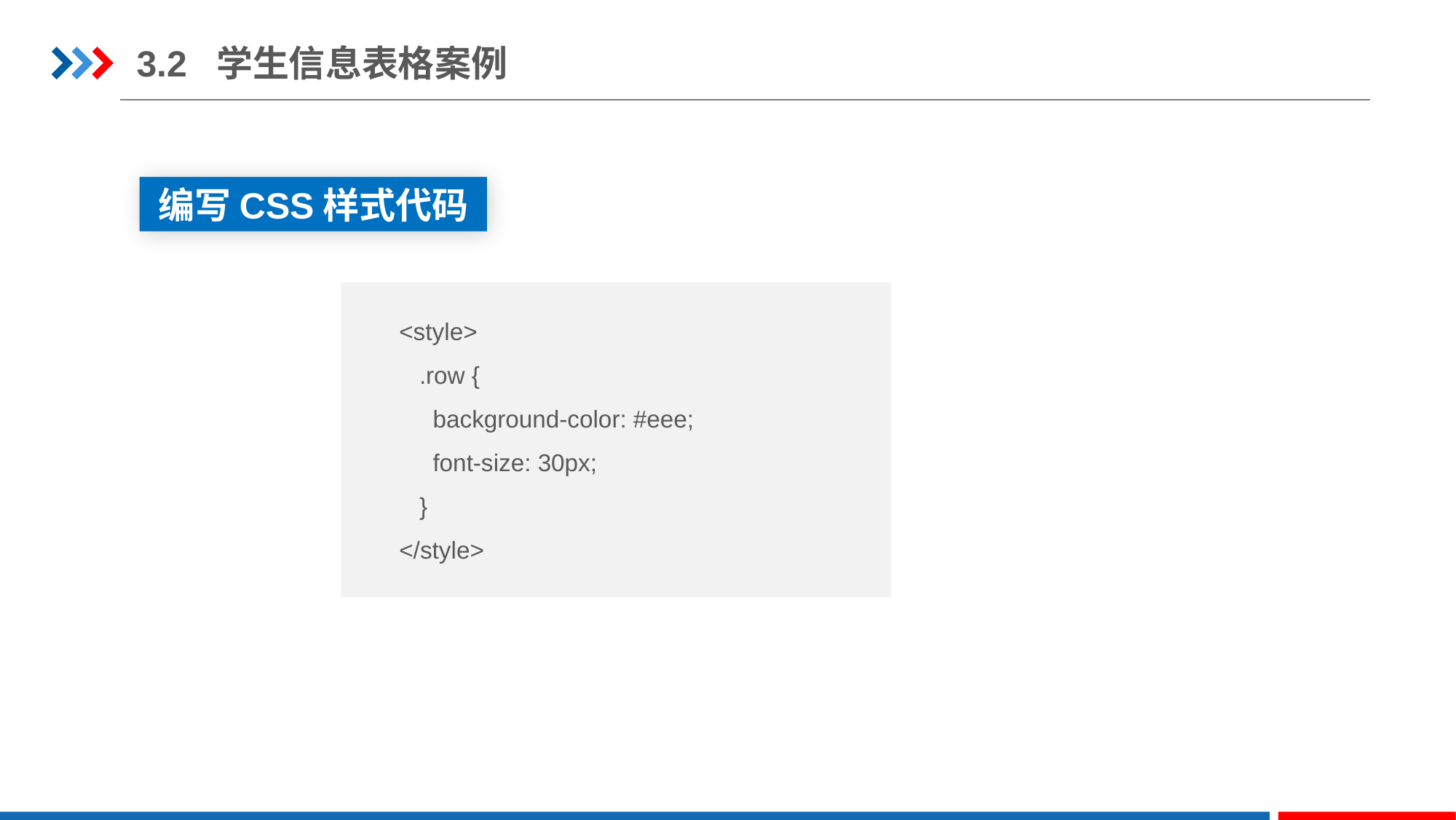

3.2  学生信息表格案例
编写CSS样式代码

<style>
   .row {
     background-color: #eee;
     font-size: 30px;
   }
</style>